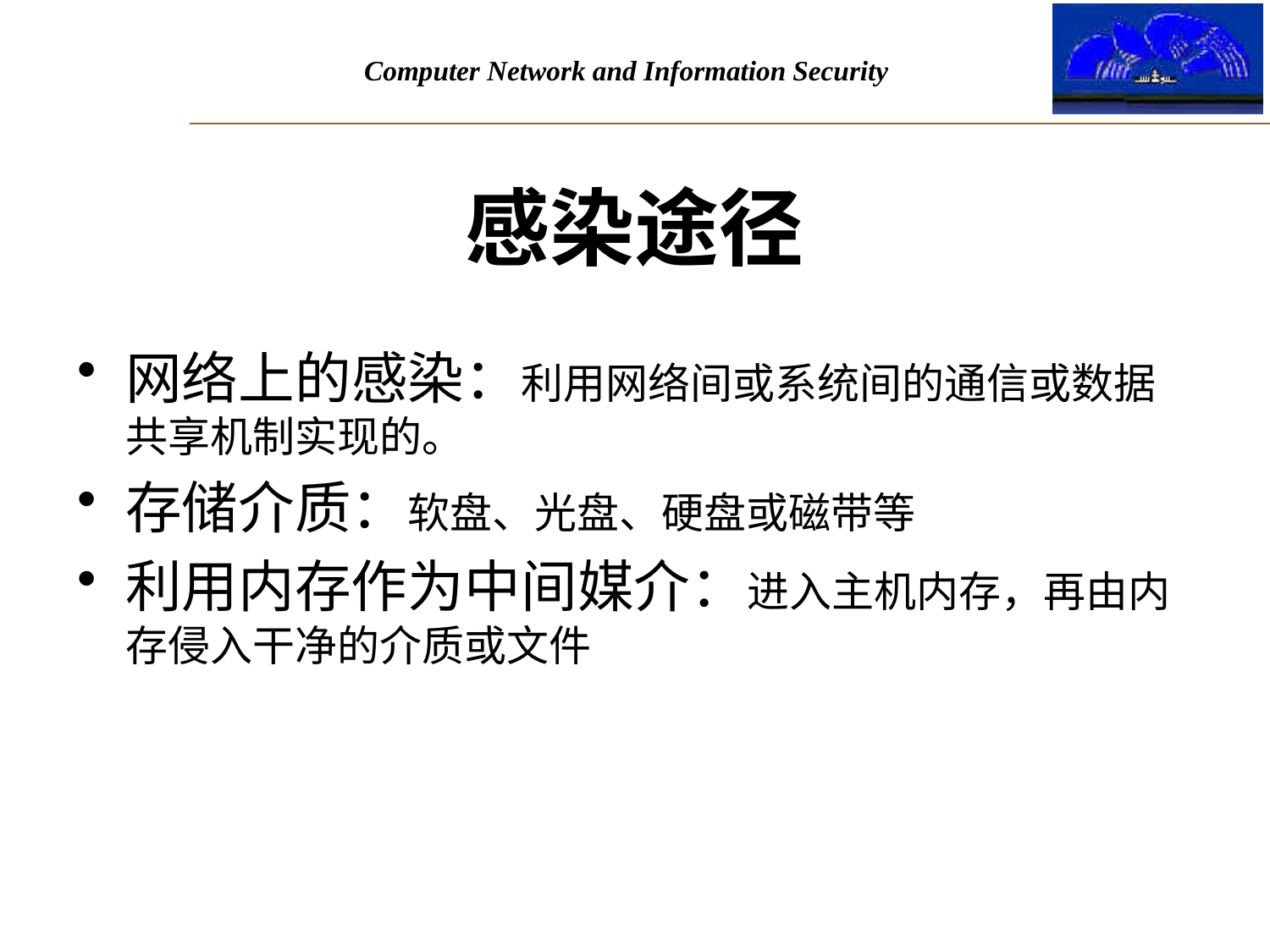

# 感染途径
网络上的感染：利用网络间或系统间的通信或数据共享机制实现的。
存储介质：软盘、光盘、硬盘或磁带等
利用内存作为中间媒介：进入主机内存，再由内存侵入干净的介质或文件